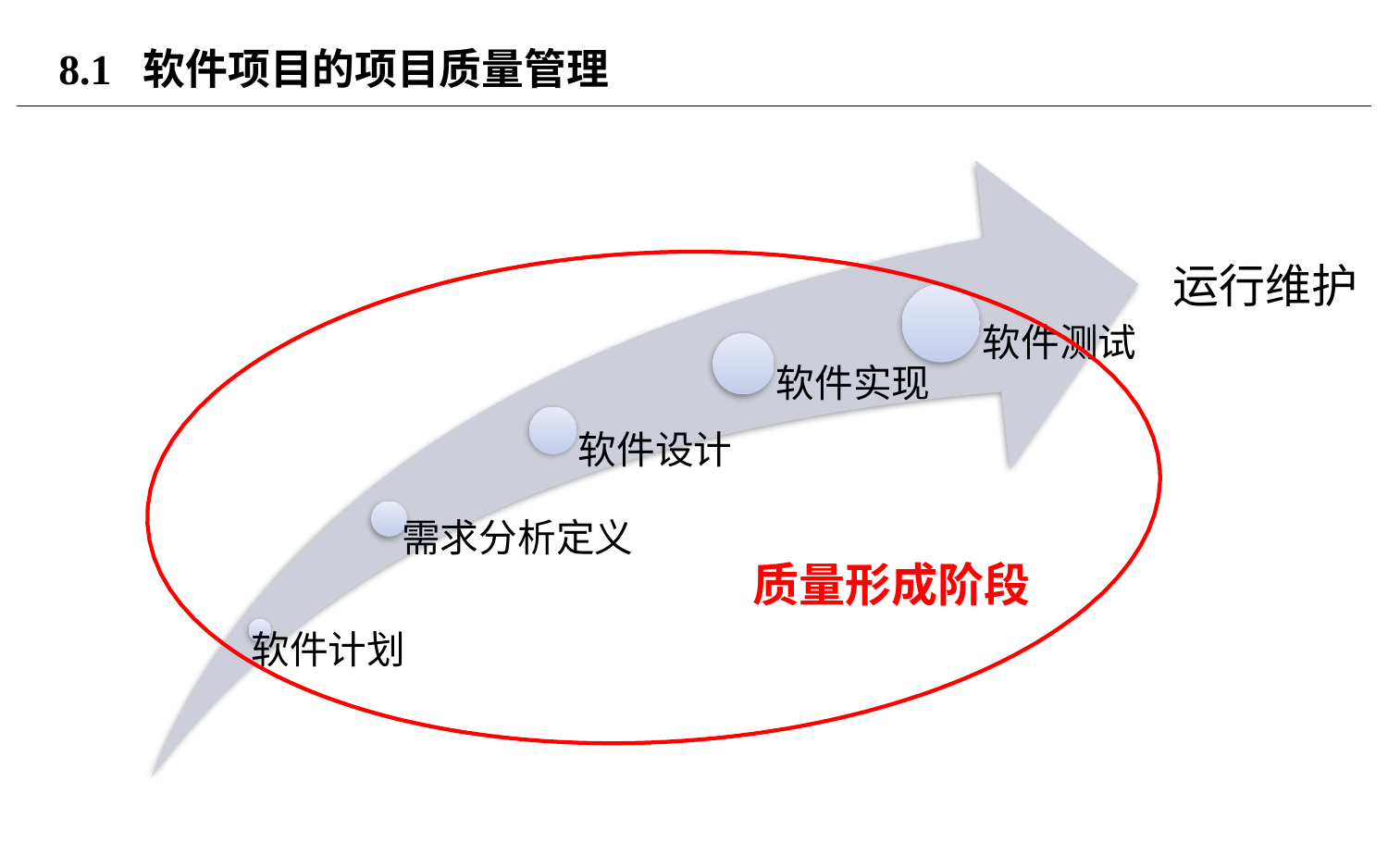

# 8.1  软件项目的项目质量管理

软件计划
需求分析定义
软件设计
软件实现
软件测试
运行维护

质量形成阶段